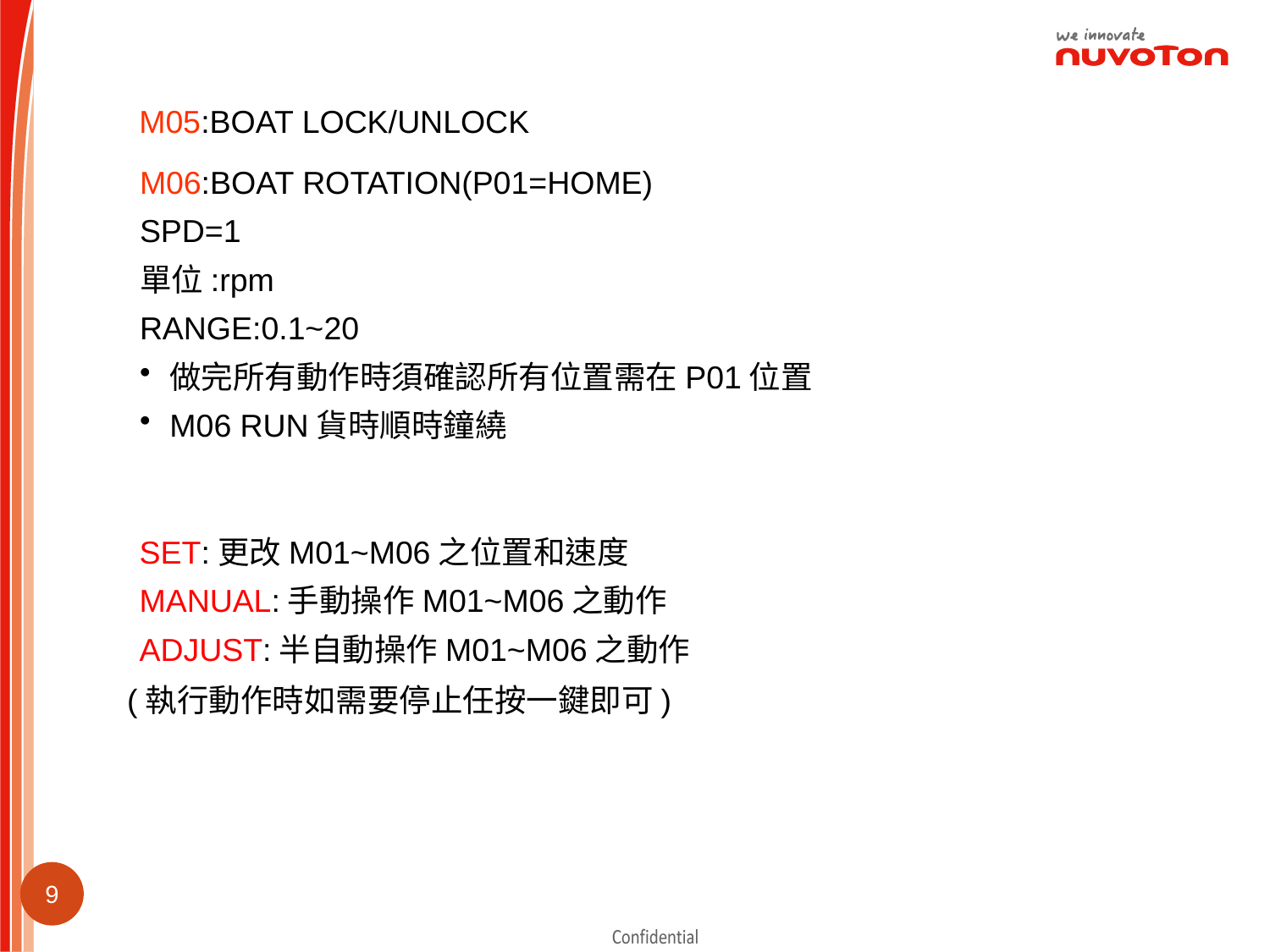

M05:BOAT LOCK/UNLOCK
M06:BOAT ROTATION(P01=HOME)
SPD=1
單位:rpm
RANGE:0.1~20
做完所有動作時須確認所有位置需在P01位置
M06 RUN貨時順時鐘繞
SET:更改M01~M06之位置和速度
MANUAL:手動操作M01~M06之動作
ADJUST:半自動操作M01~M06之動作
(執行動作時如需要停止任按一鍵即可)

9